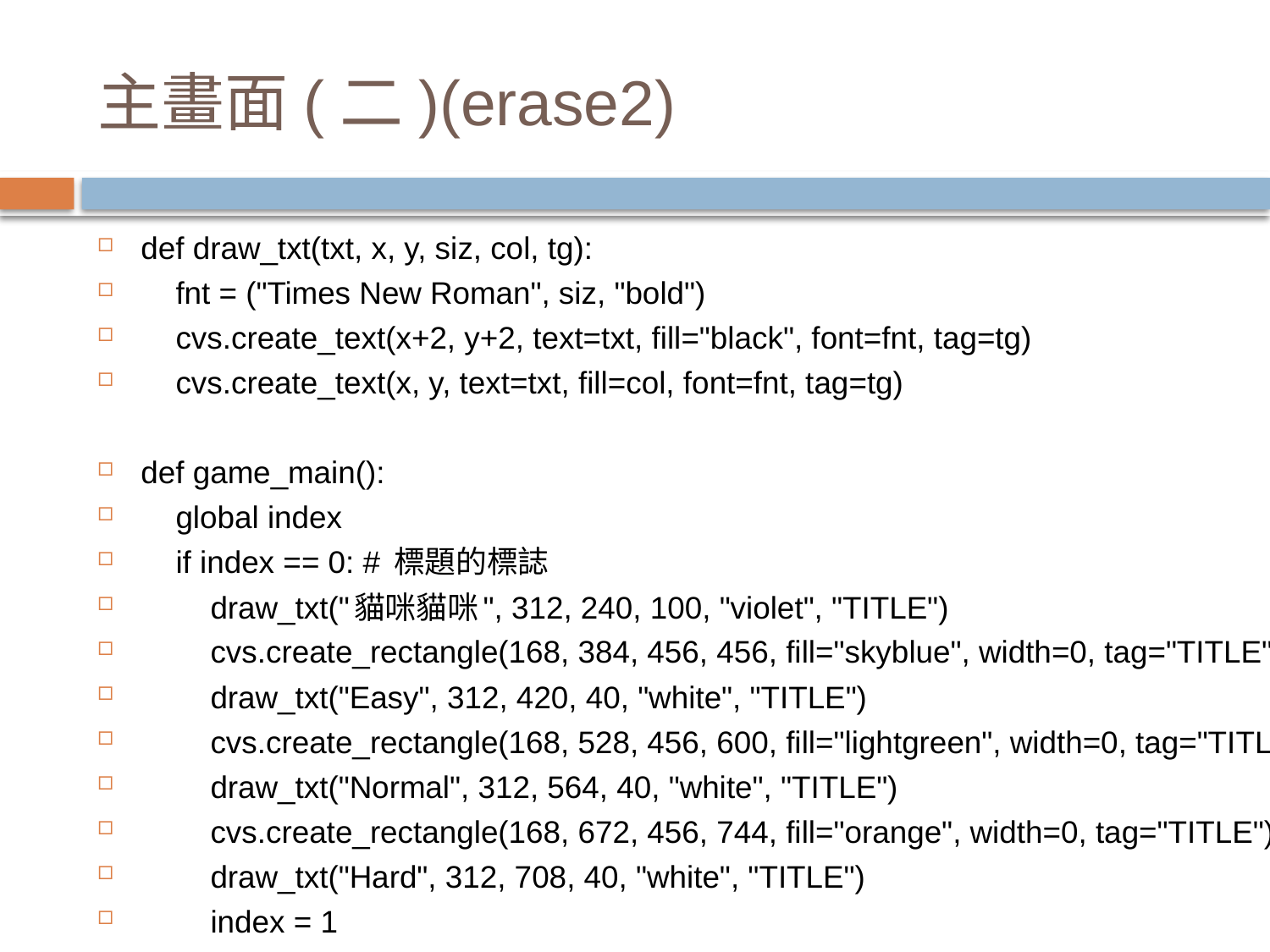

# 主畫面(二)(erase2)
def draw_txt(txt, x, y, siz, col, tg):
    fnt = ("Times New Roman", siz, "bold")
    cvs.create_text(x+2, y+2, text=txt, fill="black", font=fnt, tag=tg)
    cvs.create_text(x, y, text=txt, fill=col, font=fnt, tag=tg)

def game_main():
    global index
    if index == 0: # 標題的標誌
        draw_txt("貓咪貓咪", 312, 240, 100, "violet", "TITLE")
        cvs.create_rectangle(168, 384, 456, 456, fill="skyblue", width=0, tag="TITLE")
        draw_txt("Easy", 312, 420, 40, "white", "TITLE")
        cvs.create_rectangle(168, 528, 456, 600, fill="lightgreen", width=0, tag="TITLE")
        draw_txt("Normal", 312, 564, 40, "white", "TITLE")
        cvs.create_rectangle(168, 672, 456, 744, fill="orange", width=0, tag="TITLE")
        draw_txt("Hard", 312, 708, 40, "white", "TITLE")
        index = 1